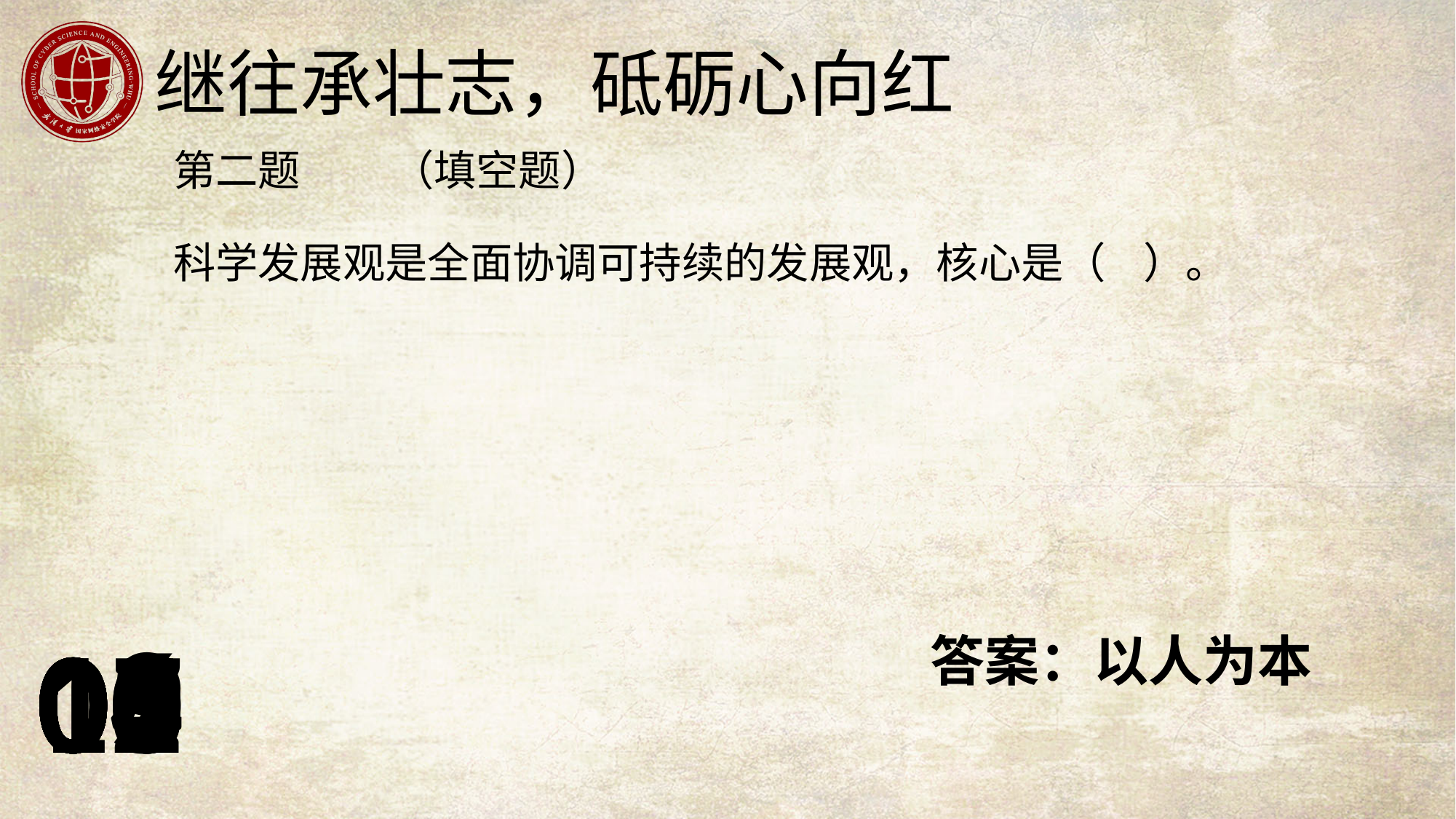

第二题	（填空题）
科学发展观是全面协调可持续的发展观，核心是（    ）。
答案：以人为本